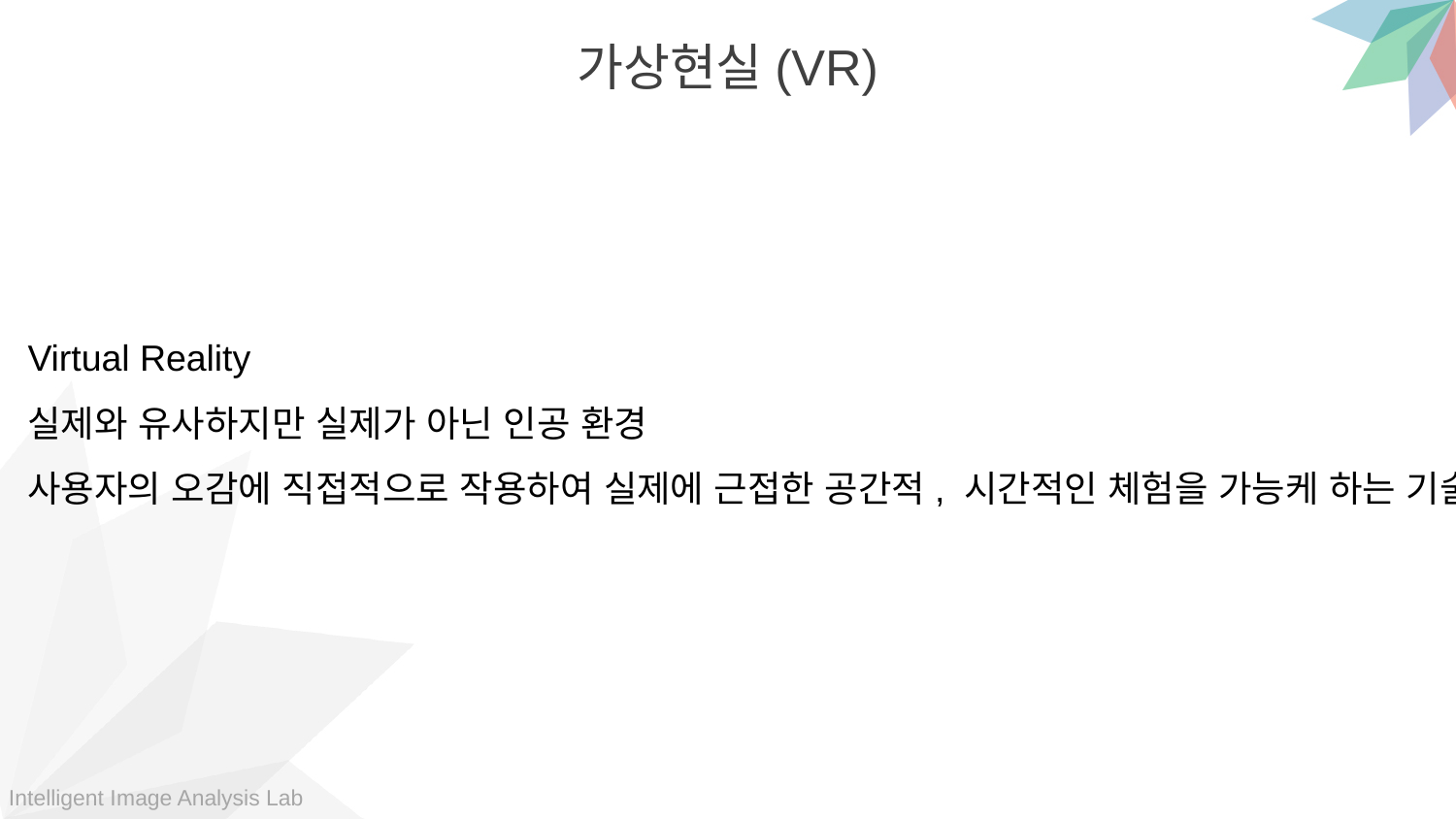

가상현실(VR)
Virtual Reality
실제와 유사하지만 실제가 아닌 인공 환경
사용자의 오감에 직접적으로 작용하여 실제에 근접한 공간적, 시간적인 체험을 가능케 하는 기술